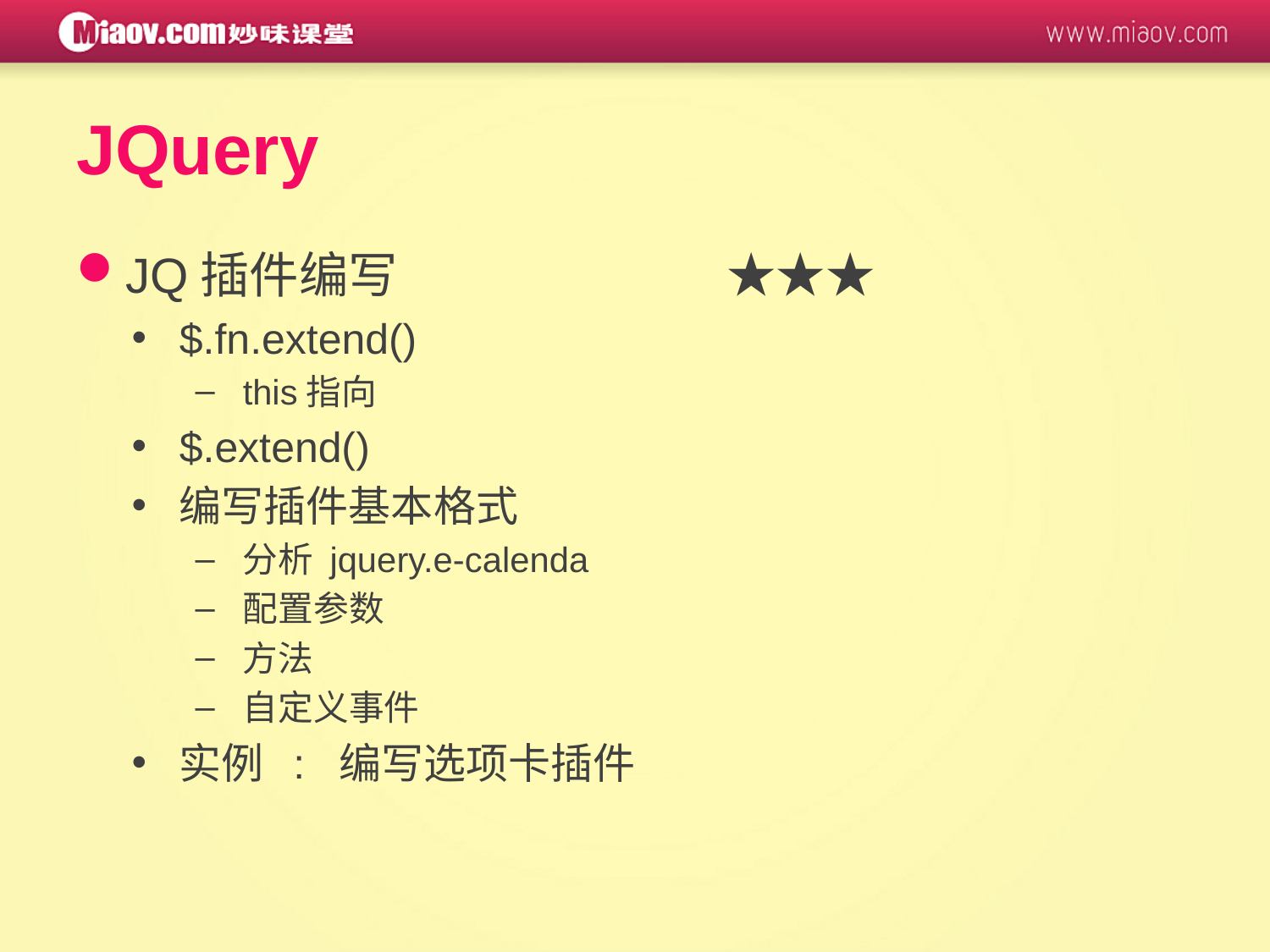

# JQuery
JQ插件编写                              ★★★
$.fn.extend()
this指向
$.extend()
编写插件基本格式
分析 jquery.e-calenda
配置参数
方法
自定义事件
实例  :  编写选项卡插件